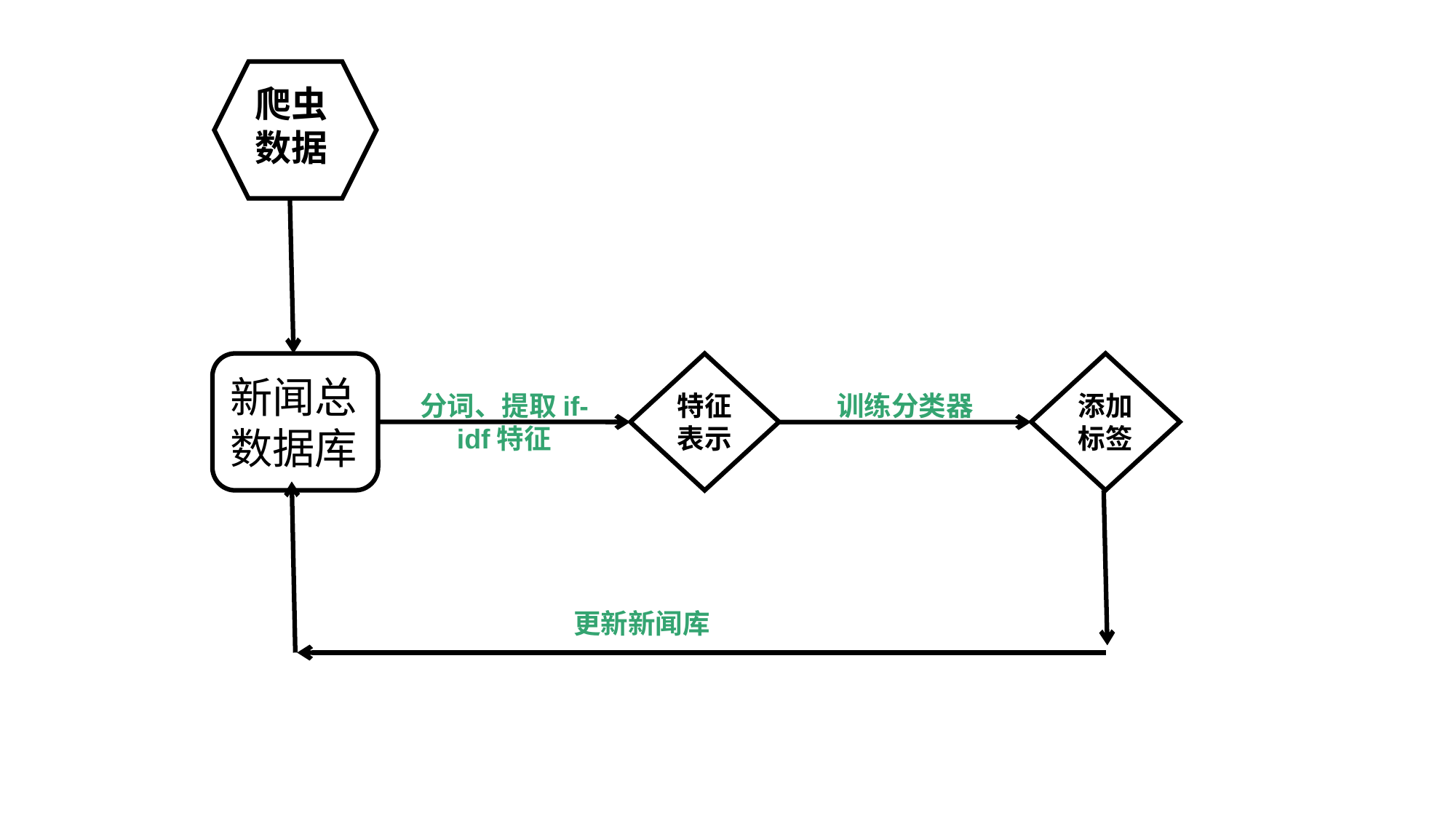

爬虫数据

新闻总数据库
分词、提取if-idf特征
特征表示
训练分类器
添加标签
更新新闻库